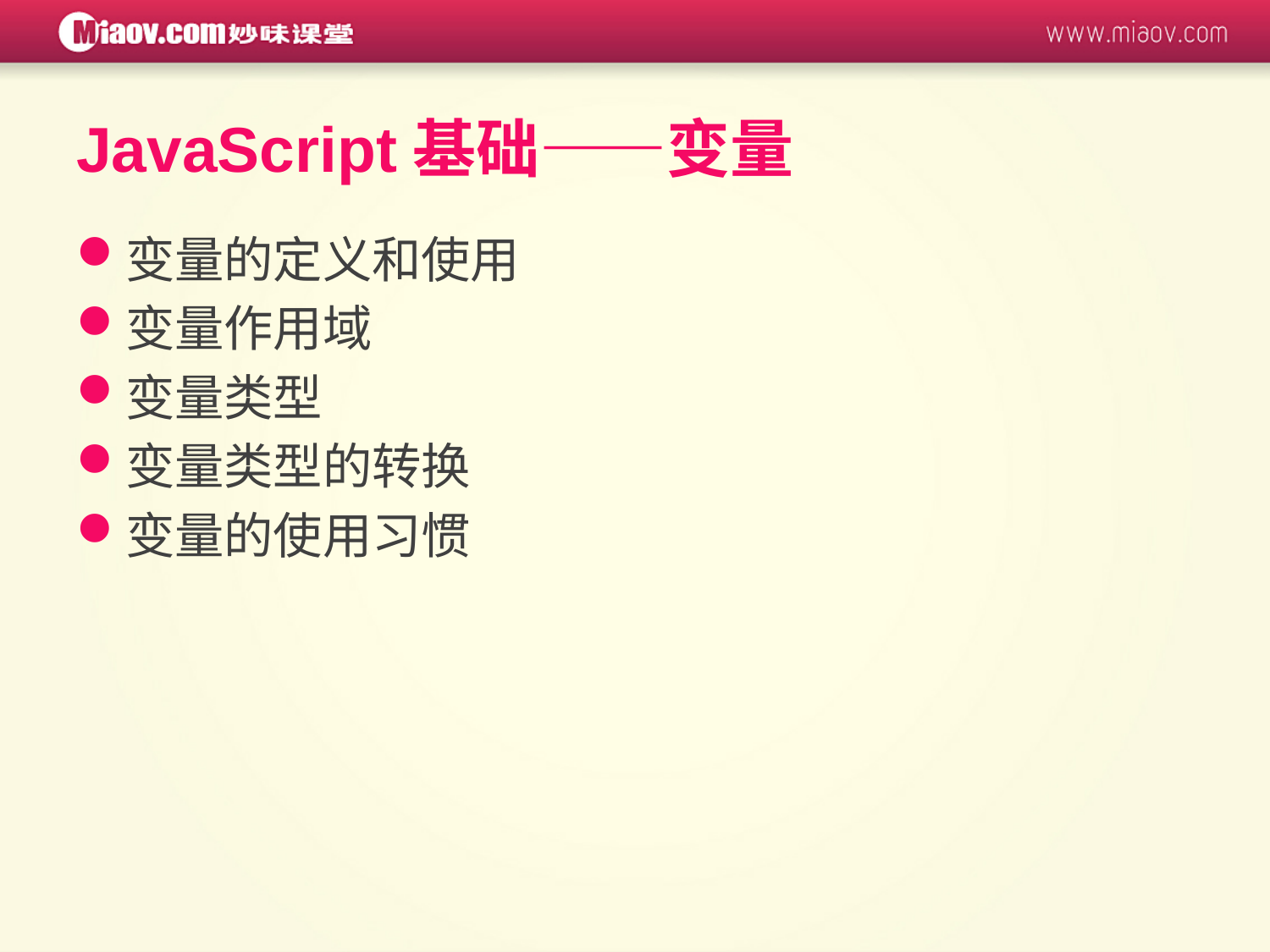

# JavaScript基础——变量
变量的定义和使用
变量作用域
变量类型
变量类型的转换
变量的使用习惯